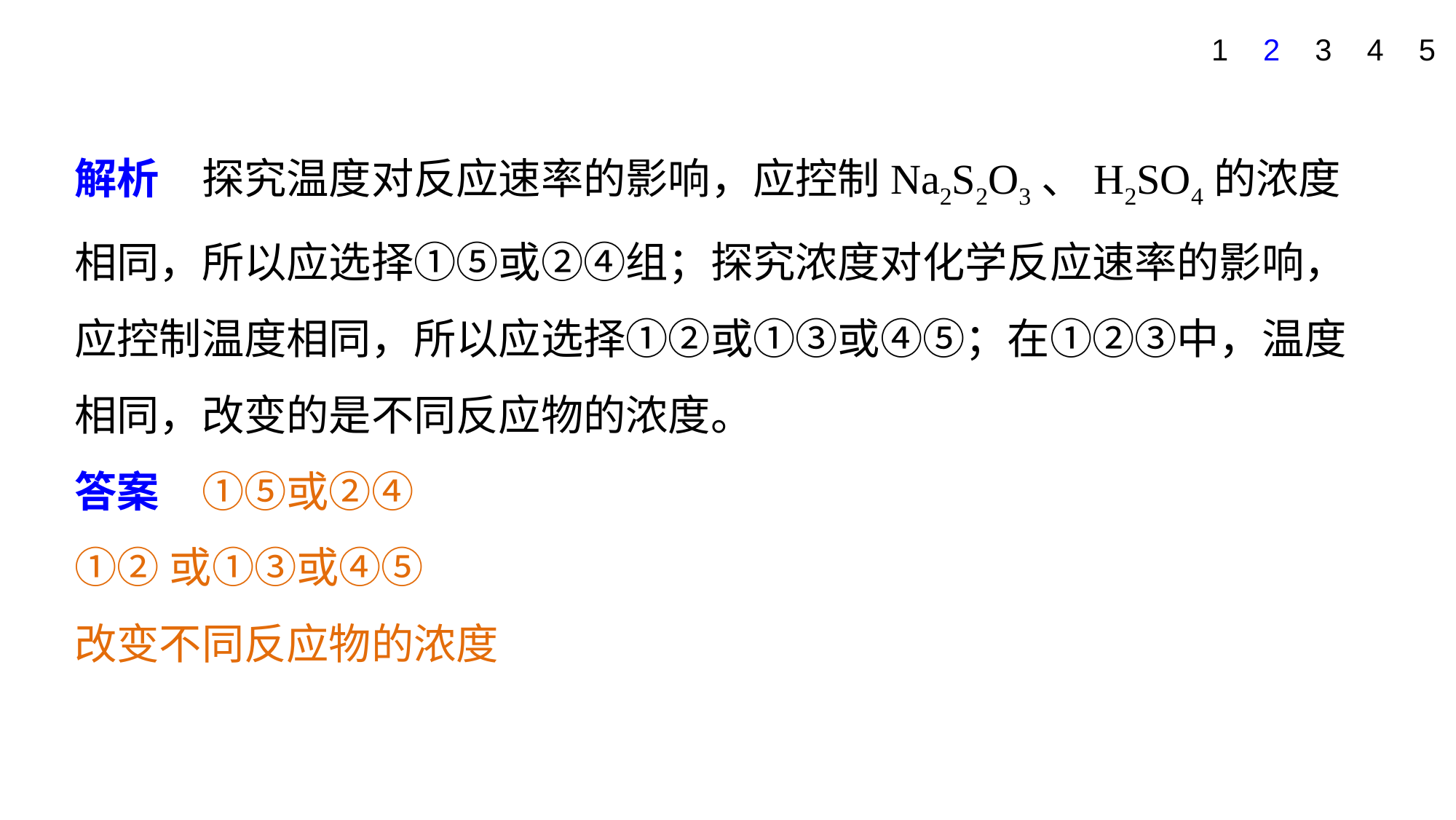

1
2
3
4
5
解析　探究温度对反应速率的影响，应控制Na2S2O3、H2SO4的浓度相同，所以应选择①⑤或②④组；探究浓度对化学反应速率的影响，应控制温度相同，所以应选择①②或①③或④⑤；在①②③中，温度相同，改变的是不同反应物的浓度。
答案　①⑤或②④
①②或①③或④⑤
改变不同反应物的浓度